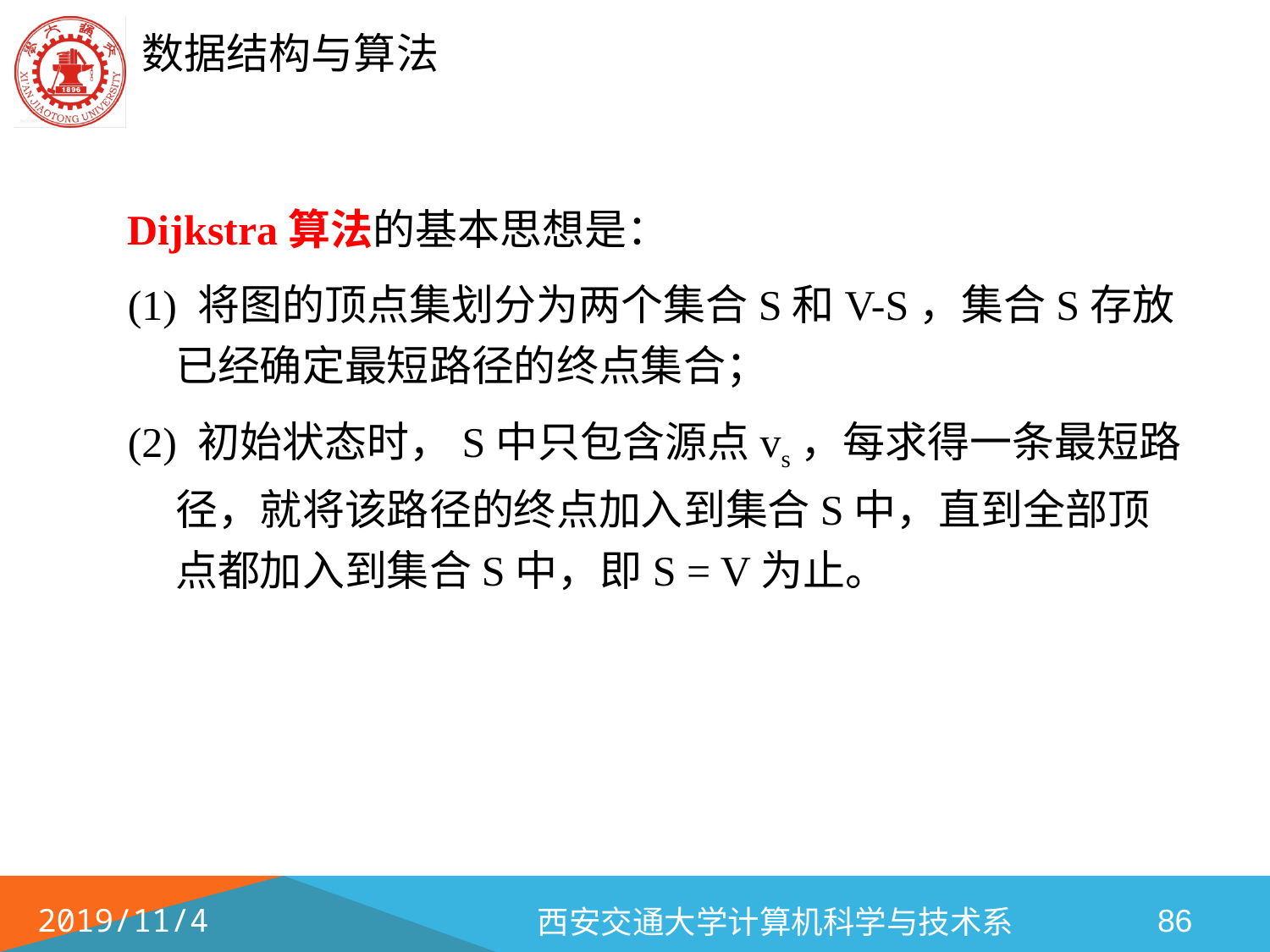

Dijkstra算法的基本思想是：
(1) 将图的顶点集划分为两个集合S和V-S，集合S存放已经确定最短路径的终点集合；
(2) 初始状态时，S中只包含源点vs，每求得一条最短路径，就将该路径的终点加入到集合S中，直到全部顶点都加入到集合S中，即S = V为止。